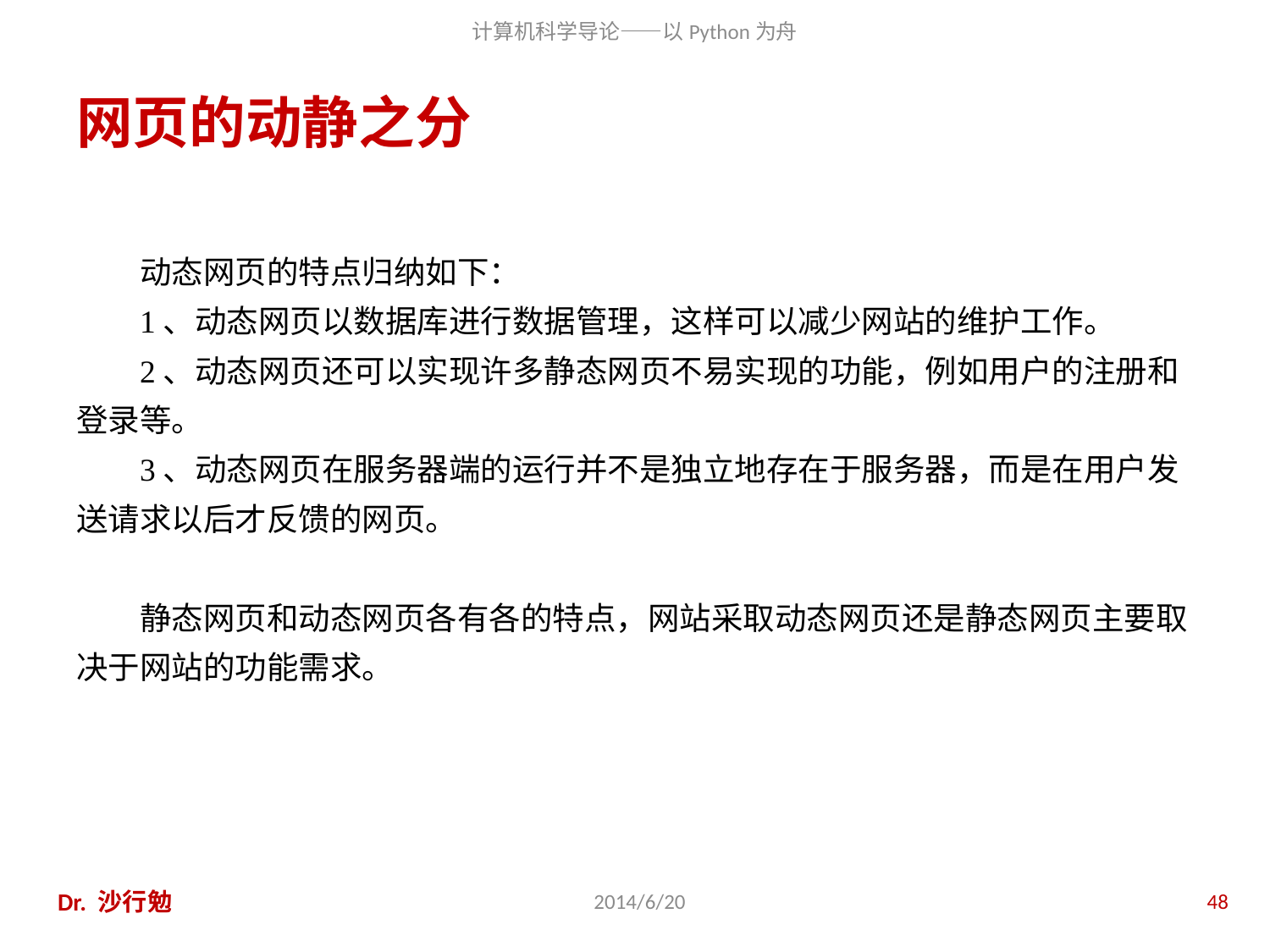

# 网页的动静之分

动态网页的特点归纳如下：
1、动态网页以数据库进行数据管理，这样可以减少网站的维护工作。
2、动态网页还可以实现许多静态网页不易实现的功能，例如用户的注册和登录等。
3、动态网页在服务器端的运行并不是独立地存在于服务器，而是在用户发送请求以后才反馈的网页。

静态网页和动态网页各有各的特点，网站采取动态网页还是静态网页主要取决于网站的功能需求。
Dr. 沙行勉
2014/6/20
48